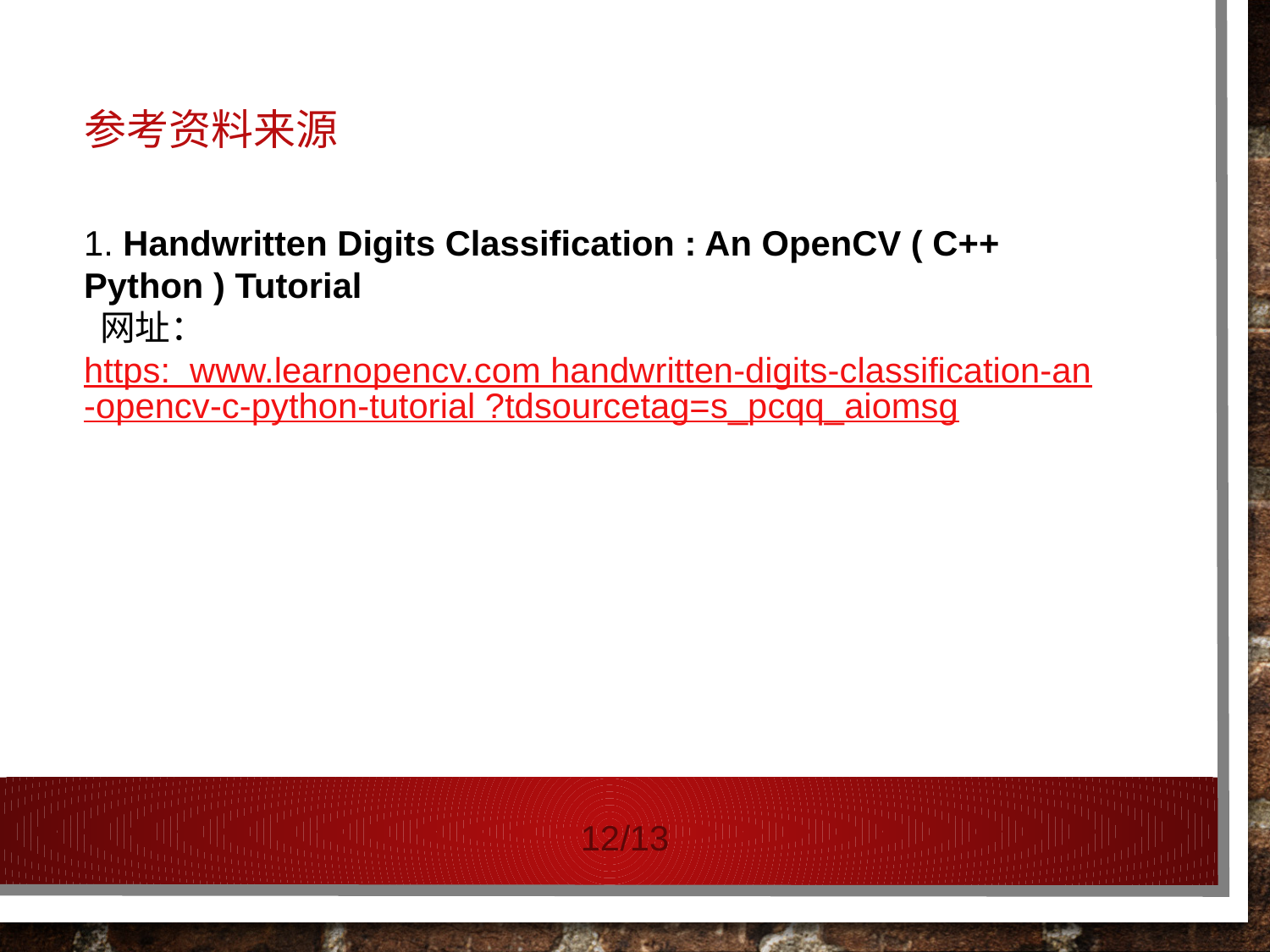

# 参考资料来源
1. Handwritten Digits Classification : An OpenCV ( C++   Python ) Tutorial
 网址：https:  www.learnopencv.com handwritten-digits-classification-an-opencv-c-python-tutorial ?tdsourcetag=s_pcqq_aiomsg

12/13